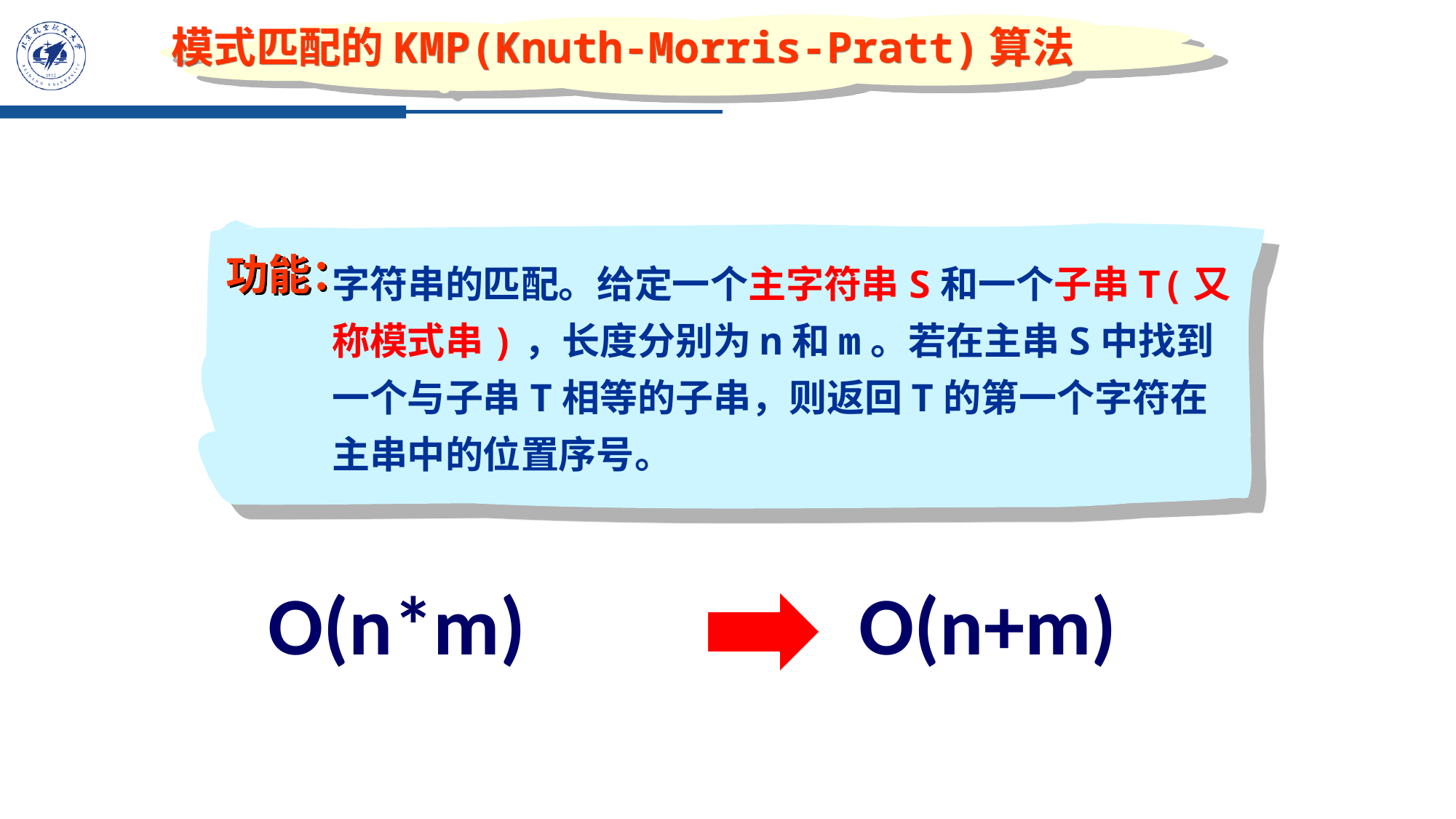

模式匹配的KMP(Knuth-Morris-Pratt)算法

功能：
字符串的匹配。给定一个主字符串S和一个子串T(又称模式串)，长度分别为n和m。若在主串S中找到一个与子串T相等的子串，则返回T的第一个字符在主串中的位置序号。
O(n*m)                  O(n+m)